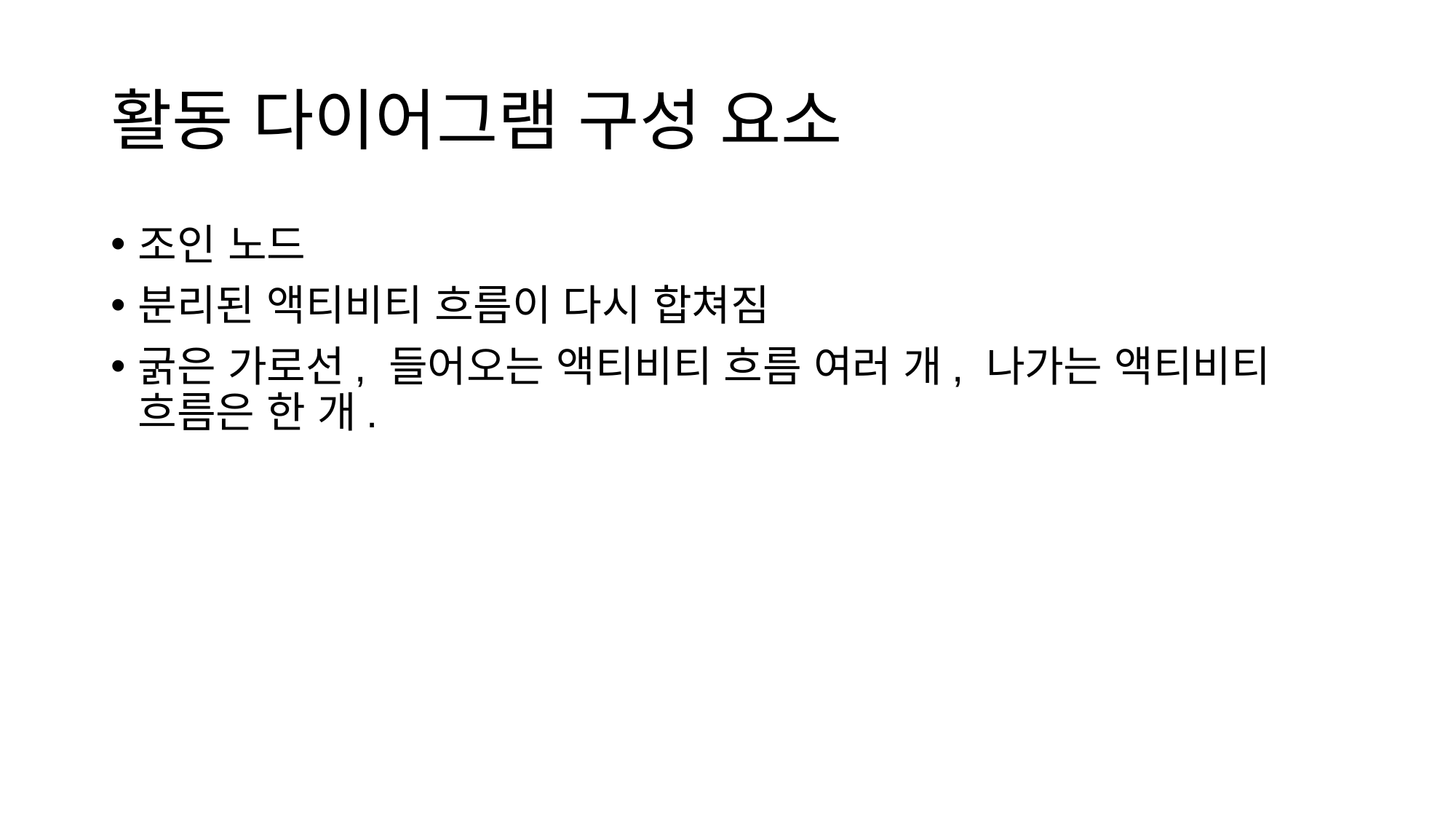

# 활동 다이어그램 구성 요소
조인 노드
분리된 액티비티 흐름이 다시 합쳐짐
굵은 가로선, 들어오는 액티비티 흐름 여러 개, 나가는 액티비티 흐름은 한 개.